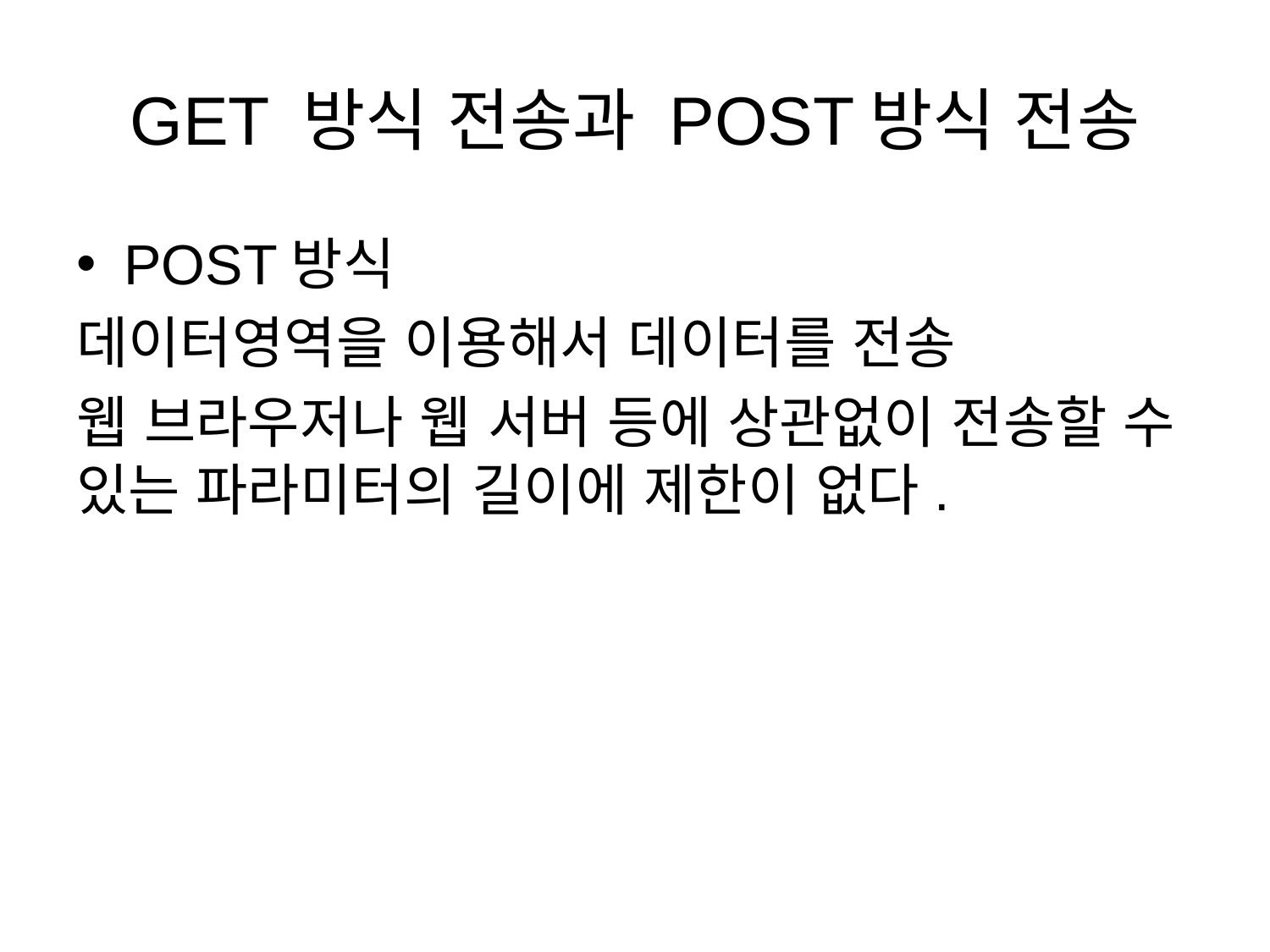

# GET 방식 전송과 POST방식 전송
POST방식
데이터영역을 이용해서 데이터를 전송
웹 브라우저나 웹 서버 등에 상관없이 전송할 수 있는 파라미터의 길이에 제한이 없다.